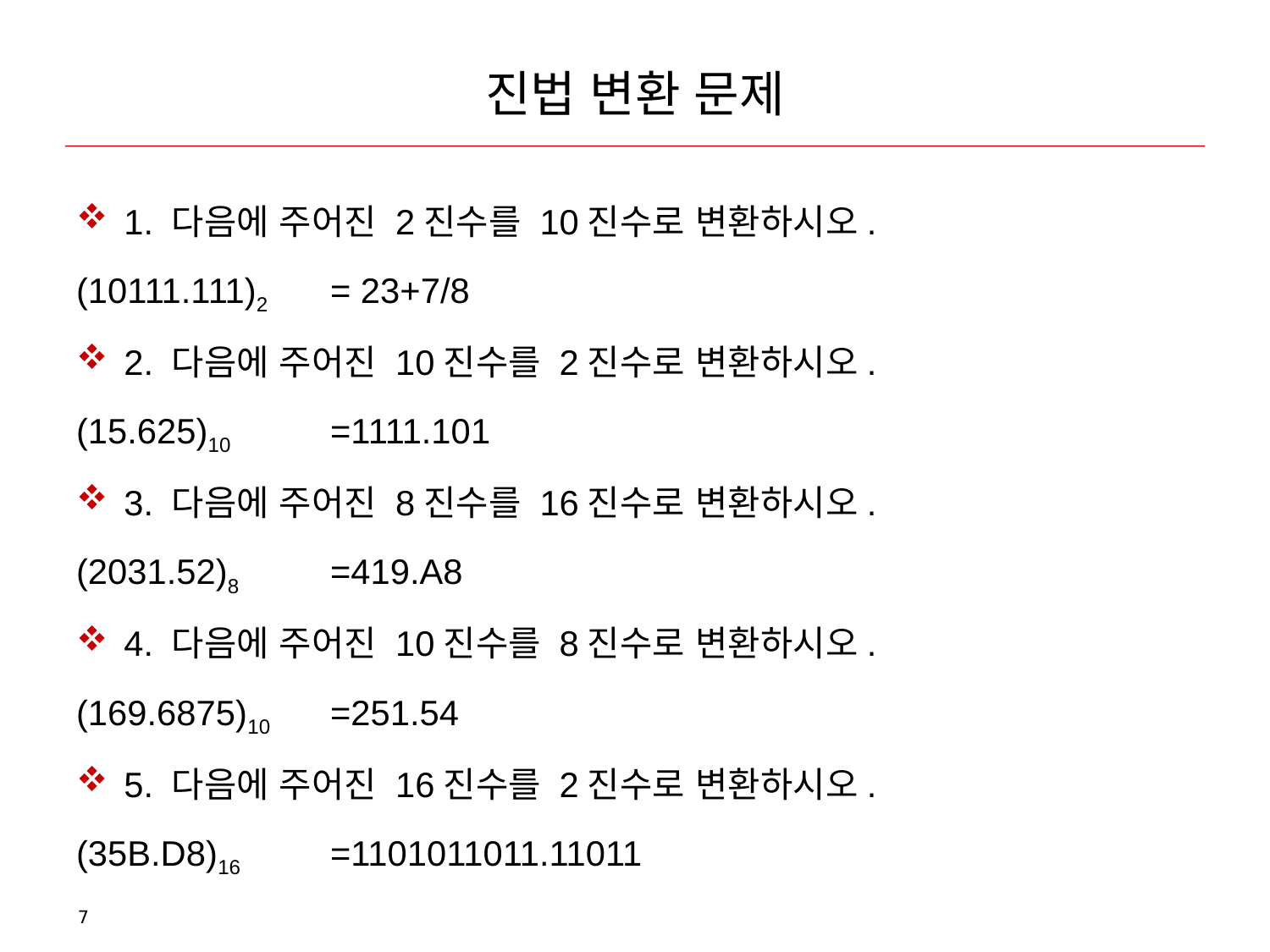

# 진법 변환 문제
1. 다음에 주어진 2진수를 10진수로 변환하시오.
(10111.111)2	= 23+7/8
2. 다음에 주어진 10진수를 2진수로 변환하시오.
(15.625)10	=1111.101
3. 다음에 주어진 8진수를 16진수로 변환하시오.
(2031.52)8 	=419.A8
4. 다음에 주어진 10진수를 8진수로 변환하시오.
(169.6875)10	=251.54
5. 다음에 주어진 16진수를 2진수로 변환하시오.
(35B.D8)16	=1101011011.11011

7